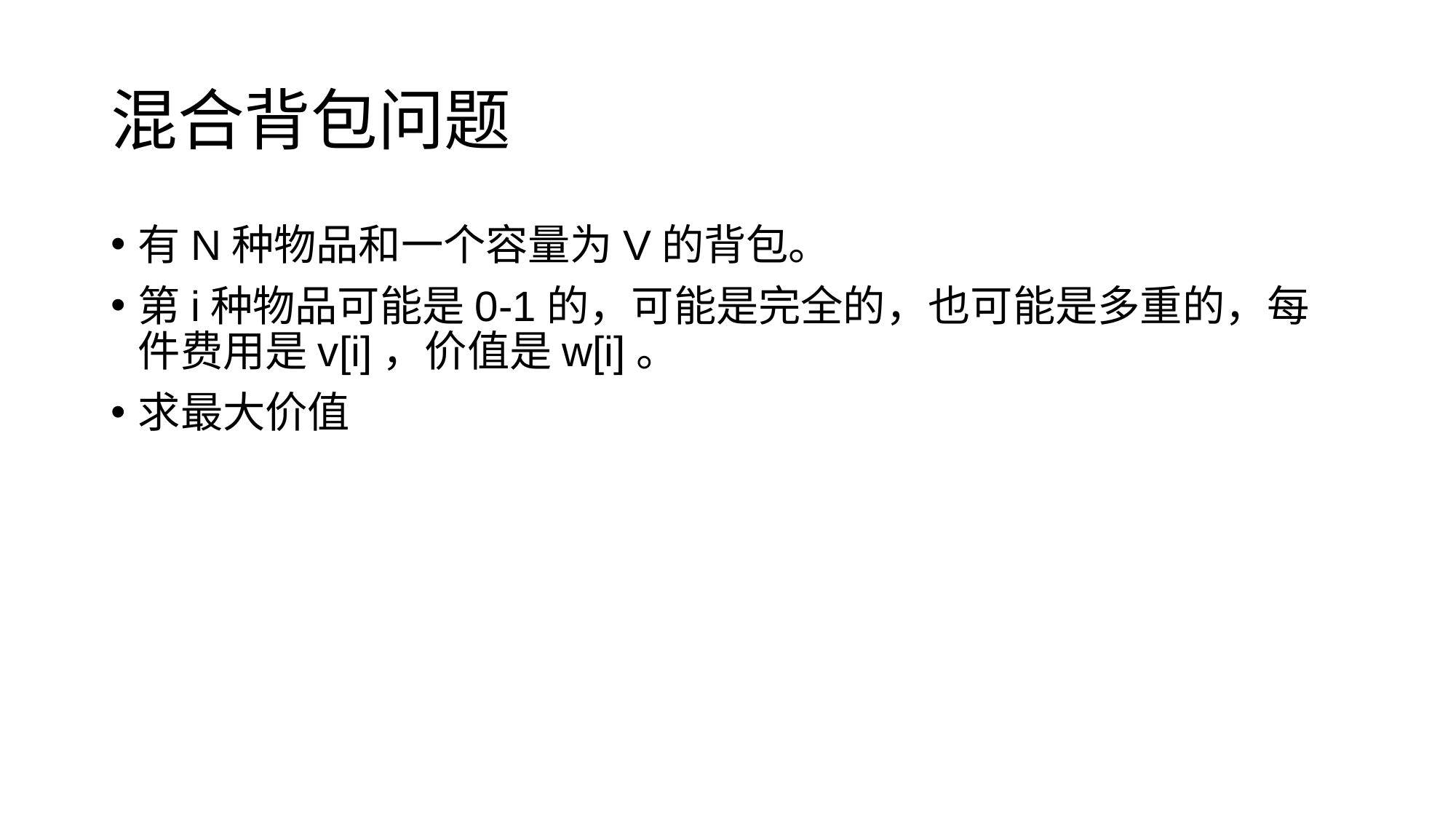

# 混合背包问题
有N种物品和一个容量为V的背包。
第i种物品可能是0-1的，可能是完全的，也可能是多重的，每件费用是v[i]，价值是w[i]。
求最大价值